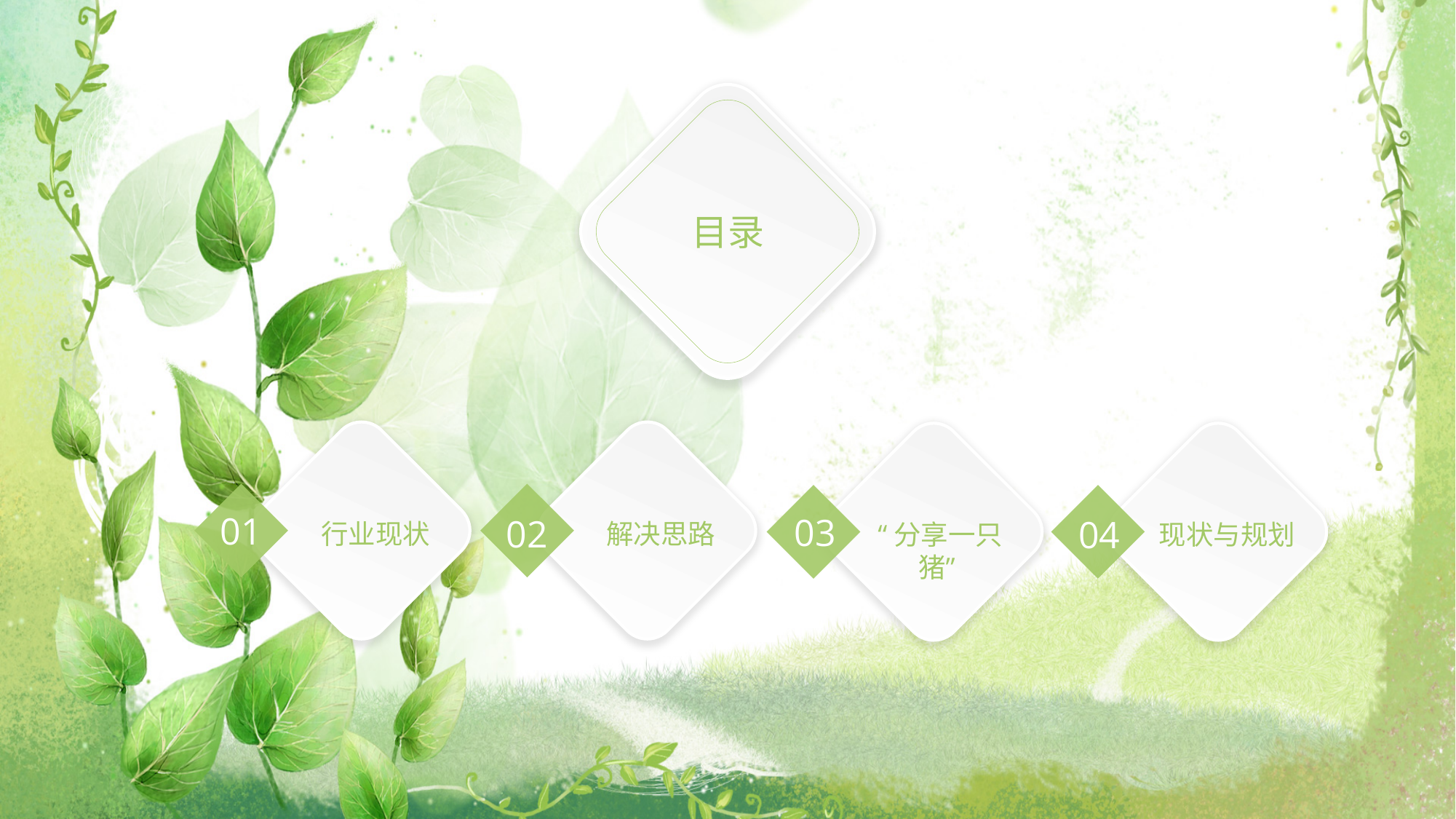

目录

01
03
02
04
 行业现状
 解决思路
 “分享一只猪”
 现状与规划